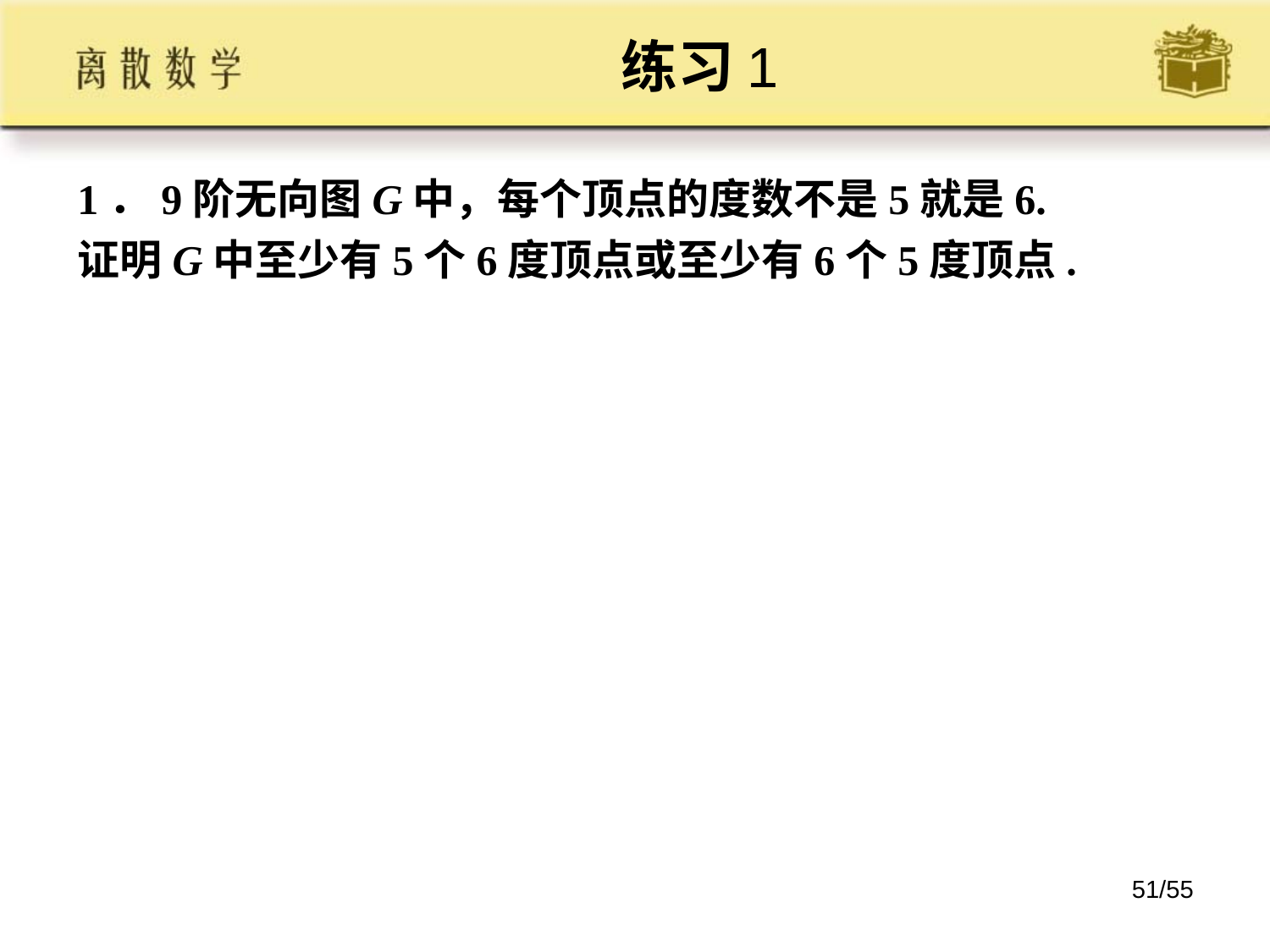

练习1
1．9阶无向图G中，每个顶点的度数不是5就是6. 证明G中至少有5个6度顶点或至少有6个5度顶点.
51/55